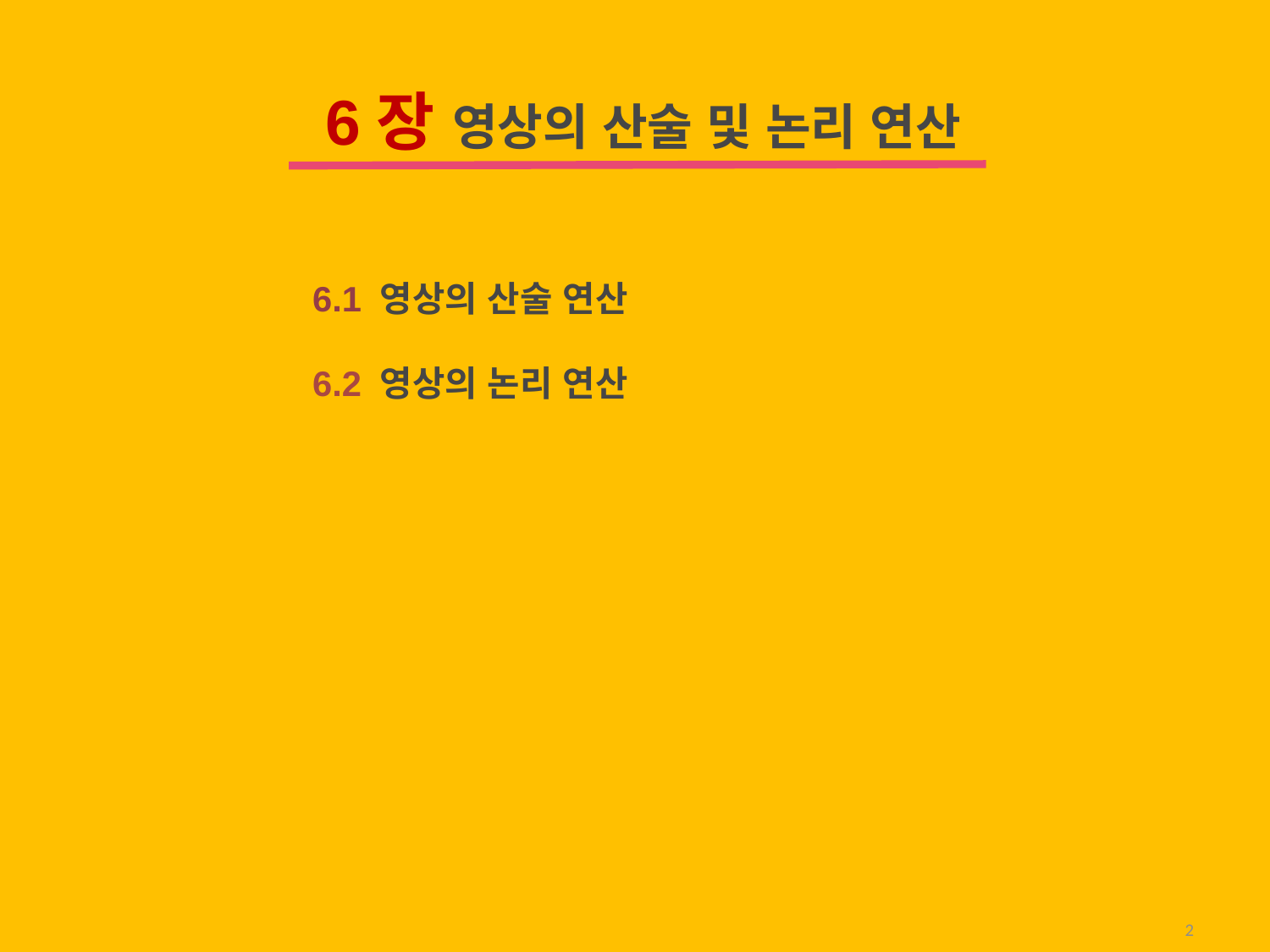

6장 영상의 산술 및 논리 연산
6.1 영상의 산술 연산
6.2 영상의 논리 연산
2